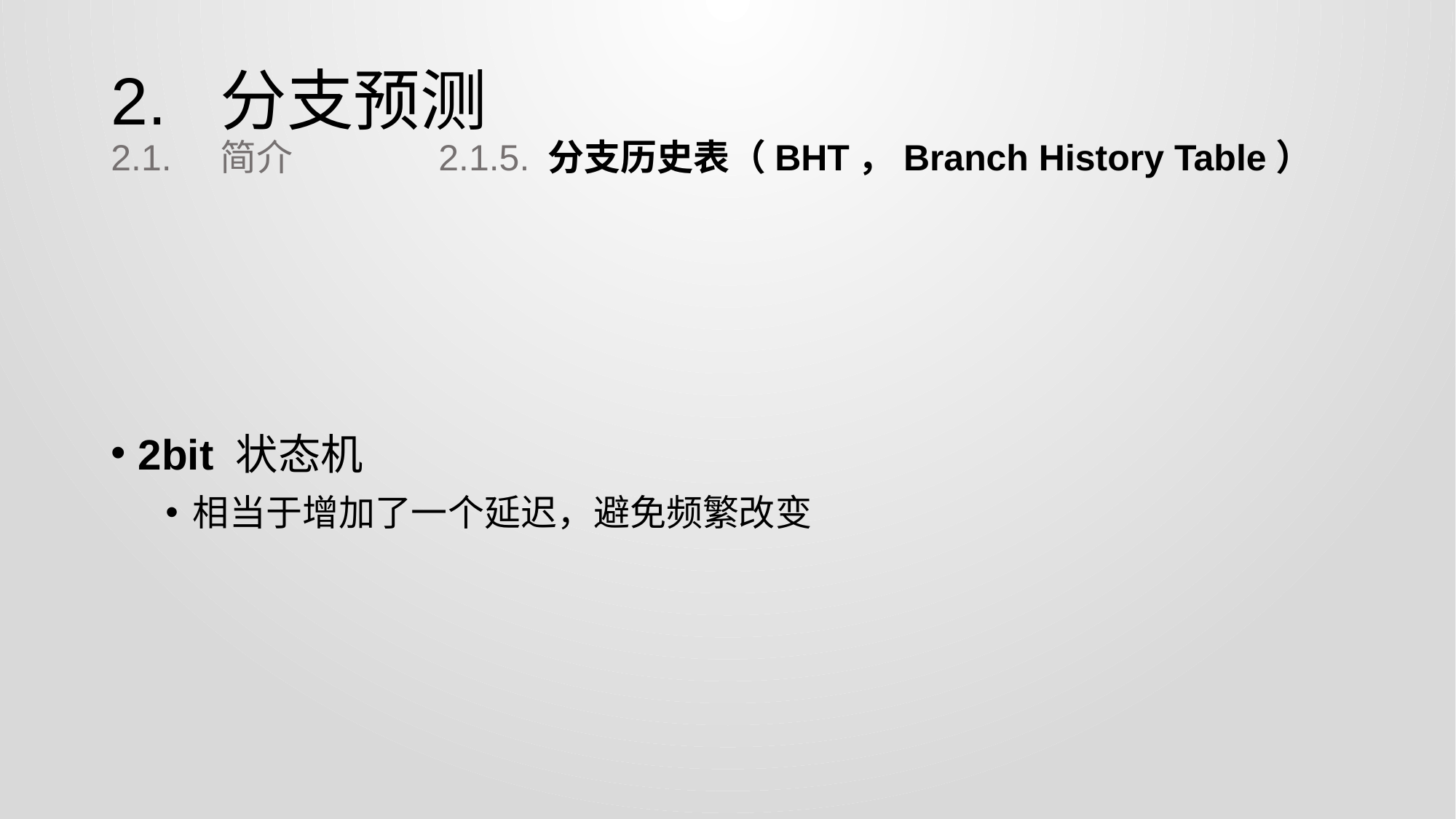

# 2.	分支预测 2.1.	简介		2.1.5.	分支历史表（BHT，Branch History Table）
2bit 状态机
相当于增加了一个延迟，避免频繁改变